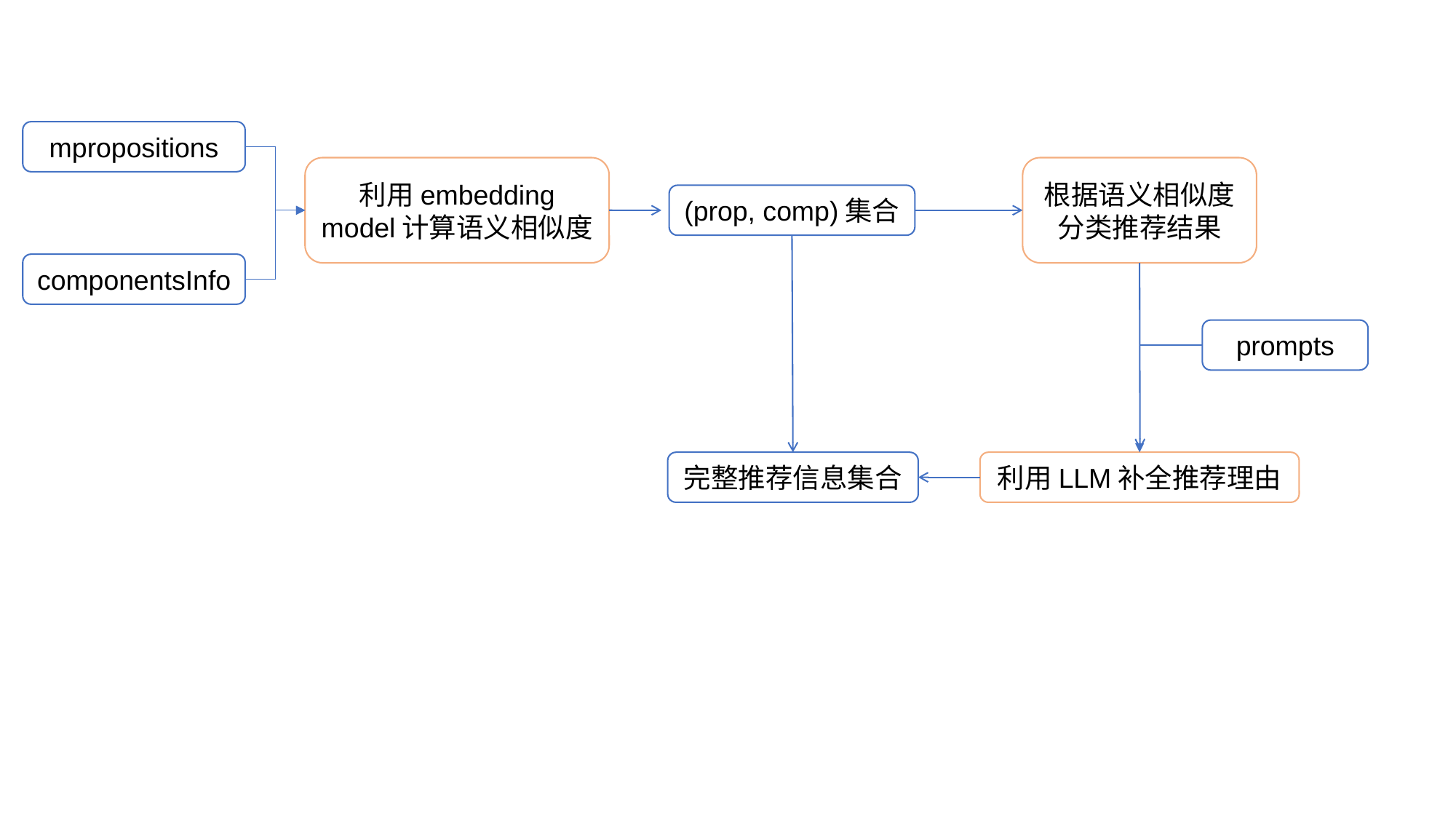

mpropositions
利用embedding model计算语义相似度
根据语义相似度分类推荐结果
(prop, comp)集合
componentsInfo
prompts
完整推荐信息集合
利用LLM补全推荐理由